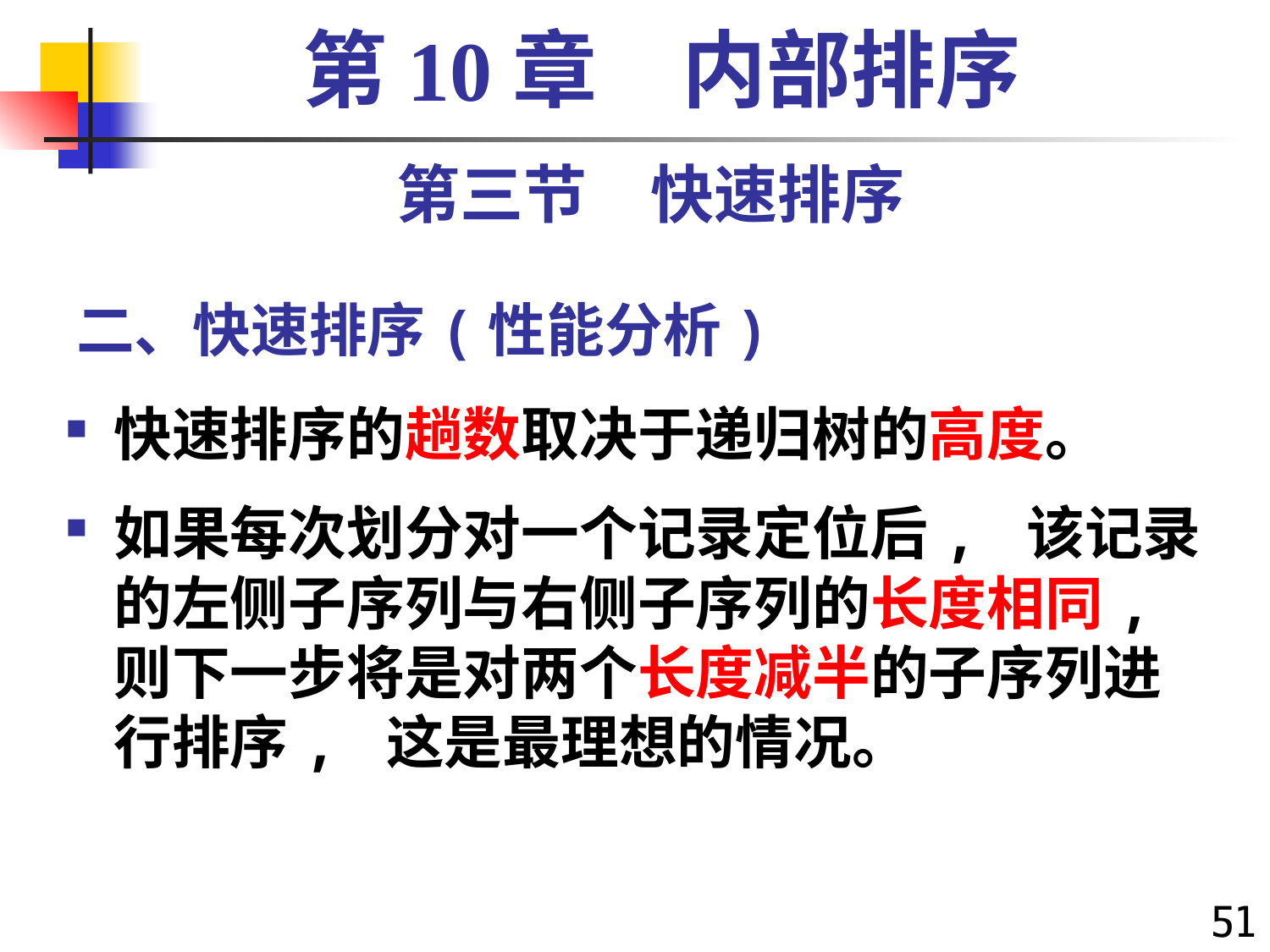

第10章　内部排序
第三节　快速排序
# 二、快速排序(性能分析)
快速排序的趟数取决于递归树的高度。
如果每次划分对一个记录定位后, 该记录的左侧子序列与右侧子序列的长度相同, 则下一步将是对两个长度减半的子序列进行排序, 这是最理想的情况。
51